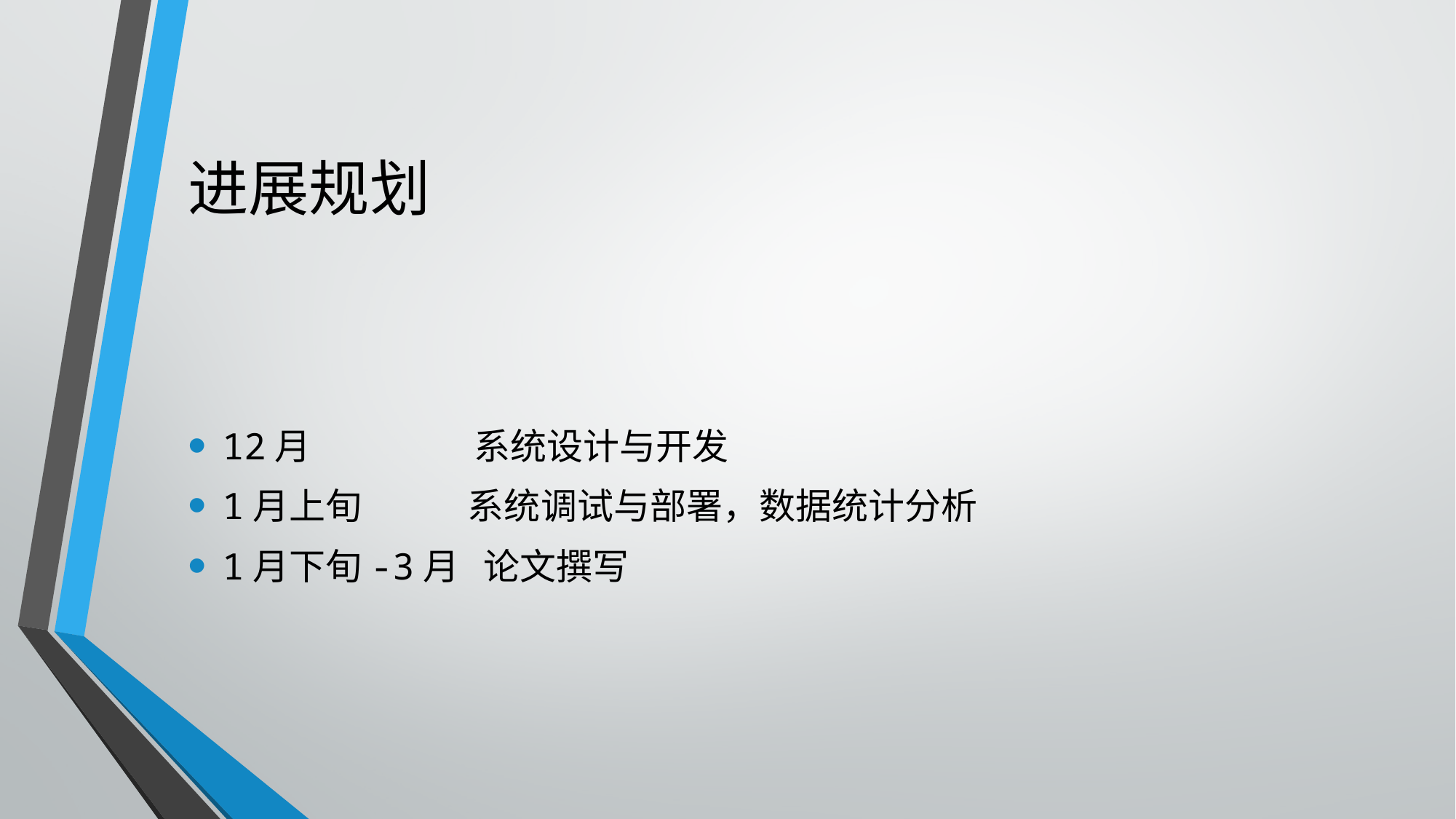

# 进展规划
12月                    系统设计与开发
1月上旬             系统调试与部署，数据统计分析
1月下旬-3月   论文撰写